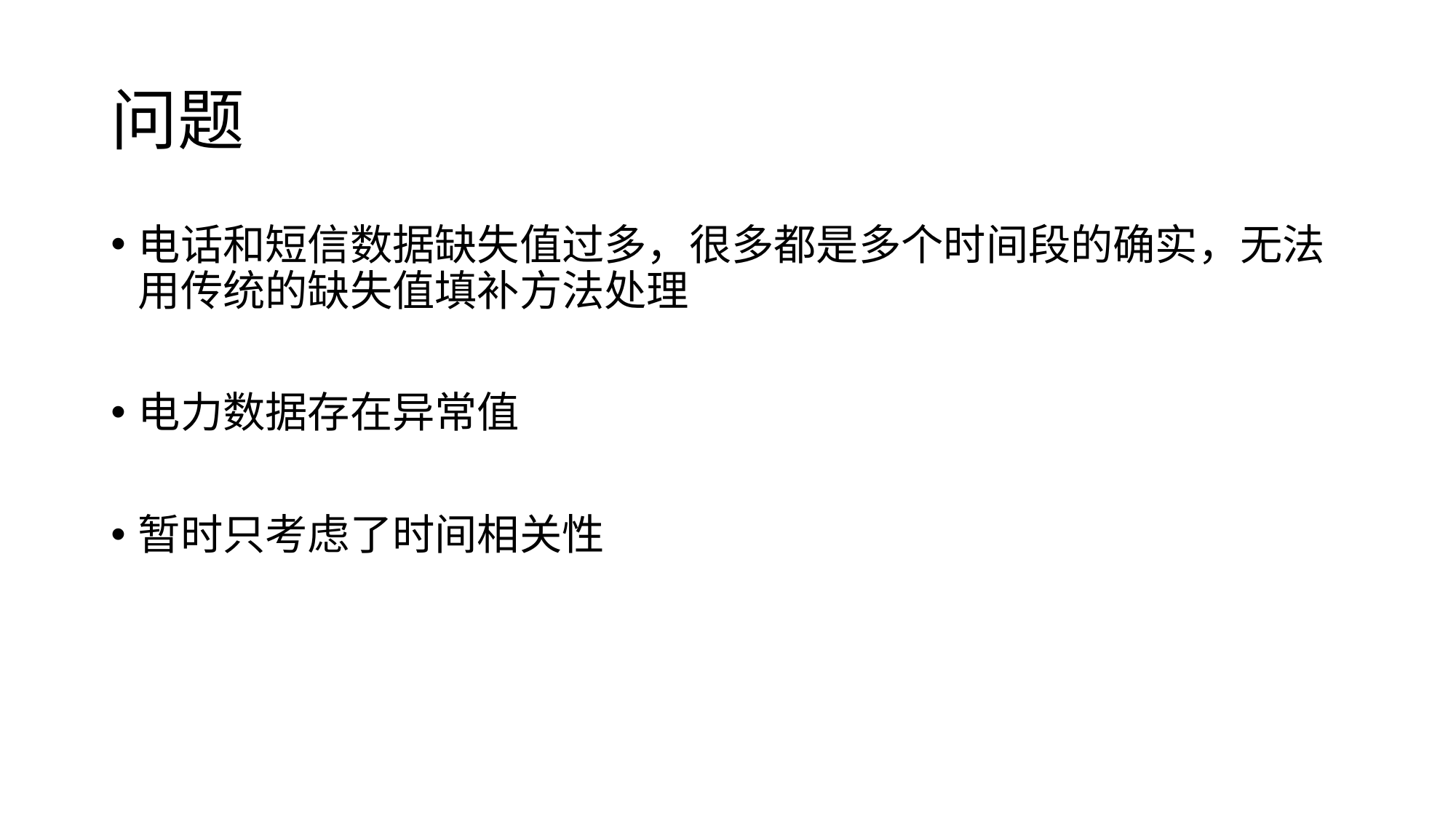

# 问题
电话和短信数据缺失值过多，很多都是多个时间段的确实，无法用传统的缺失值填补方法处理

电力数据存在异常值

暂时只考虑了时间相关性